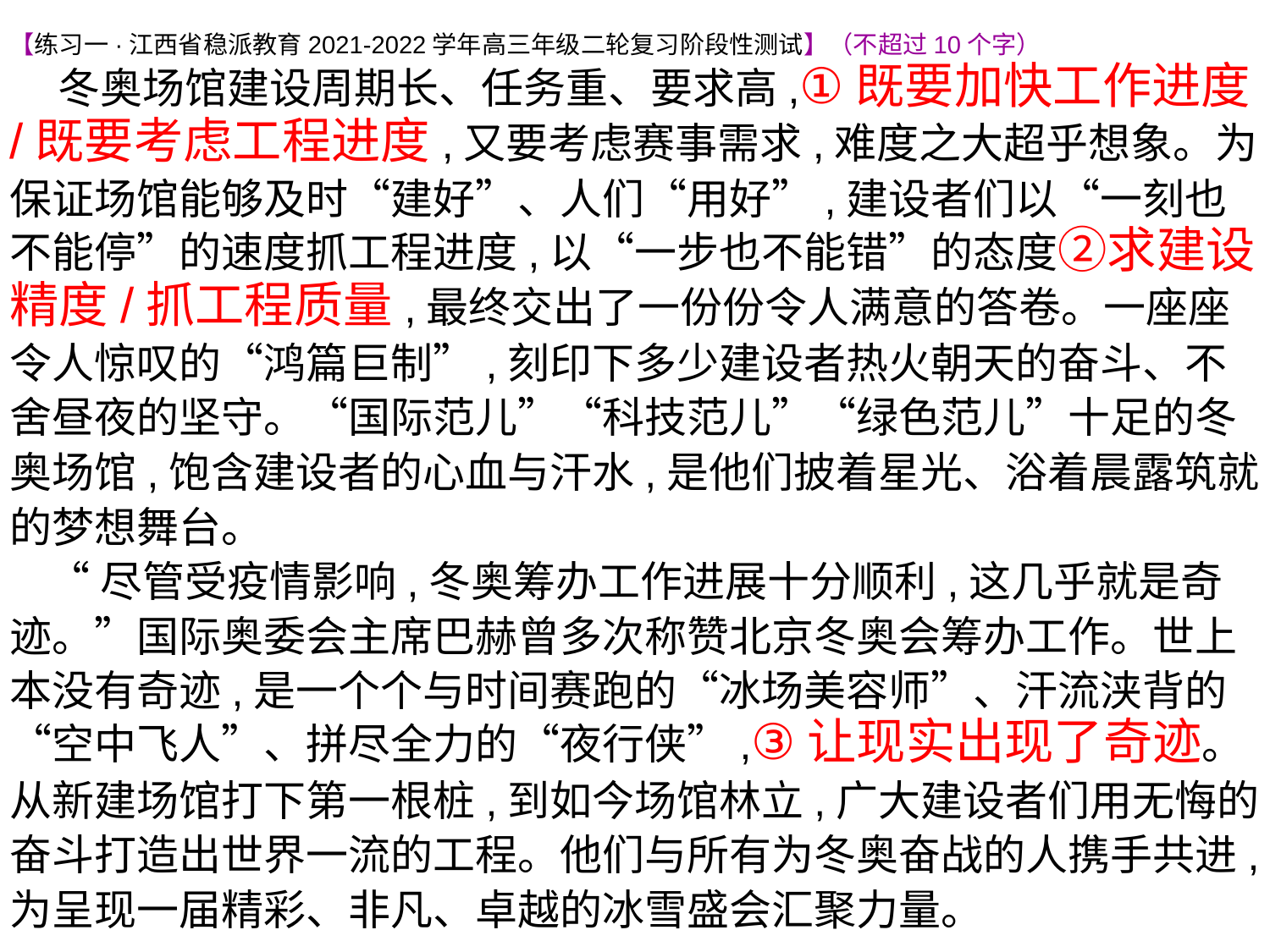

【练习一·江西省稳派教育2021-2022学年高三年级二轮复习阶段性测试】（不超过10个字）
    冬奥场馆建设周期长、任务重、要求高,①既要加快工作进度/既要考虑工程进度,又要考虑赛事需求,难度之大超乎想象。为保证场馆能够及时“建好”、人们“用好”,建设者们以“一刻也不能停”的速度抓工程进度,以“一步也不能错”的态度②求建设精度/抓工程质量,最终交出了一份份令人满意的答卷。一座座令人惊叹的“鸿篇巨制”,刻印下多少建设者热火朝天的奋斗、不舍昼夜的坚守。“国际范儿”“科技范儿”“绿色范儿”十足的冬奥场馆,饱含建设者的心血与汗水,是他们披着星光、浴着晨露筑就的梦想舞台。
    “尽管受疫情影响,冬奥筹办工作进展十分顺利,这几乎就是奇迹。”国际奥委会主席巴赫曾多次称赞北京冬奥会筹办工作。世上本没有奇迹,是一个个与时间赛跑的“冰场美容师”、汗流浃背的“空中飞人”、拼尽全力的“夜行侠”,③让现实出现了奇迹。从新建场馆打下第一根桩,到如今场馆林立,广大建设者们用无悔的奋斗打造出世界一流的工程。他们与所有为冬奥奋战的人携手共进,为呈现一届精彩、非凡、卓越的冰雪盛会汇聚力量。